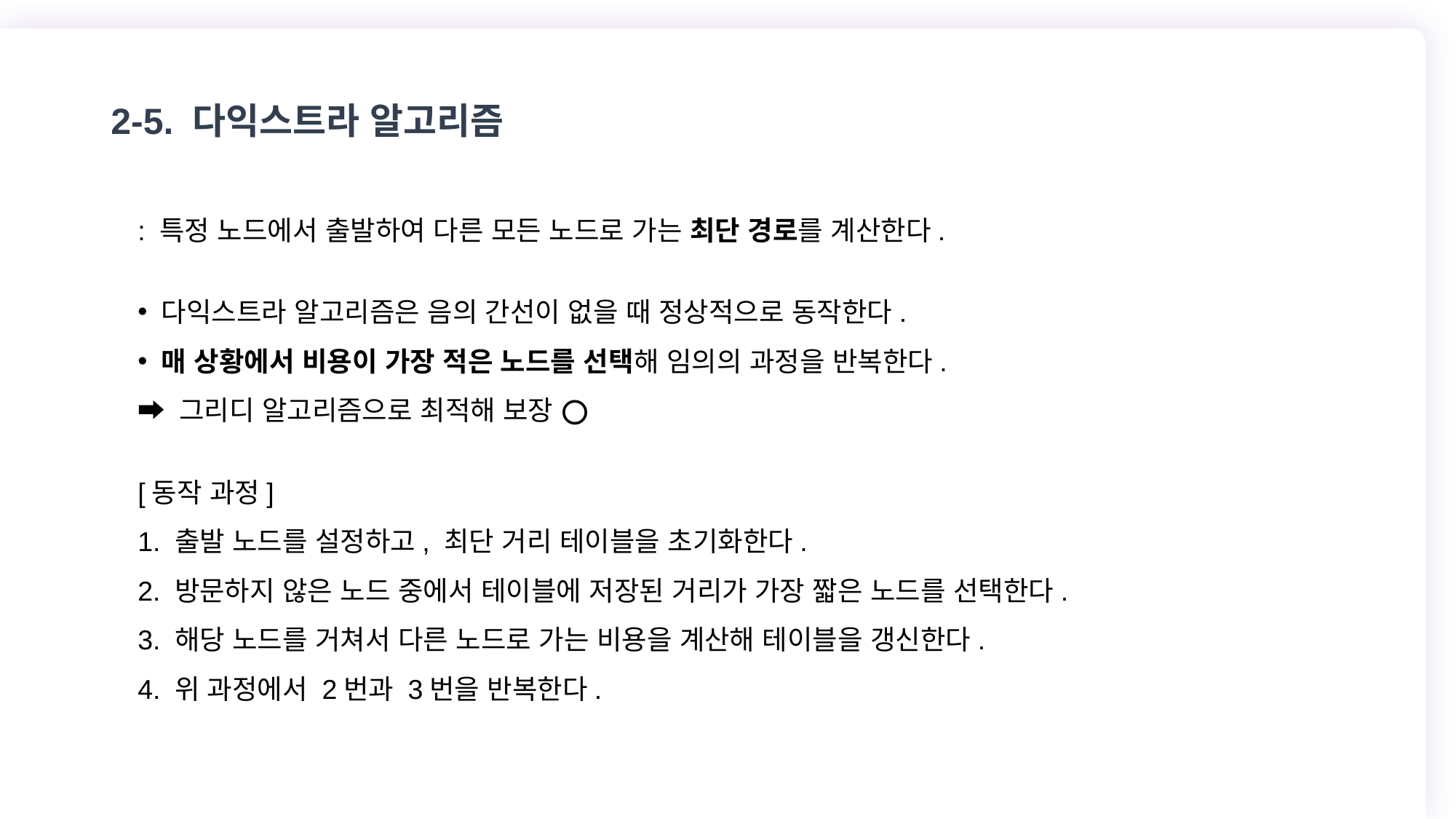

2-5. 다익스트라 알고리즘
: 특정 노드에서 출발하여 다른 모든 노드로 가는 최단 경로를 계산한다.

 다익스트라 알고리즘은 음의 간선이 없을 때 정상적으로 동작한다.
 매 상황에서 비용이 가장 적은 노드를 선택해 임의의 과정을 반복한다.
➡️ 그리디 알고리즘으로 최적해 보장 ⭕

[동작 과정]
 출발 노드를 설정하고, 최단 거리 테이블을 초기화한다.
 방문하지 않은 노드 중에서 테이블에 저장된 거리가 가장 짧은 노드를 선택한다.
 해당 노드를 거쳐서 다른 노드로 가는 비용을 계산해 테이블을 갱신한다.
 위 과정에서 2번과 3번을 반복한다.